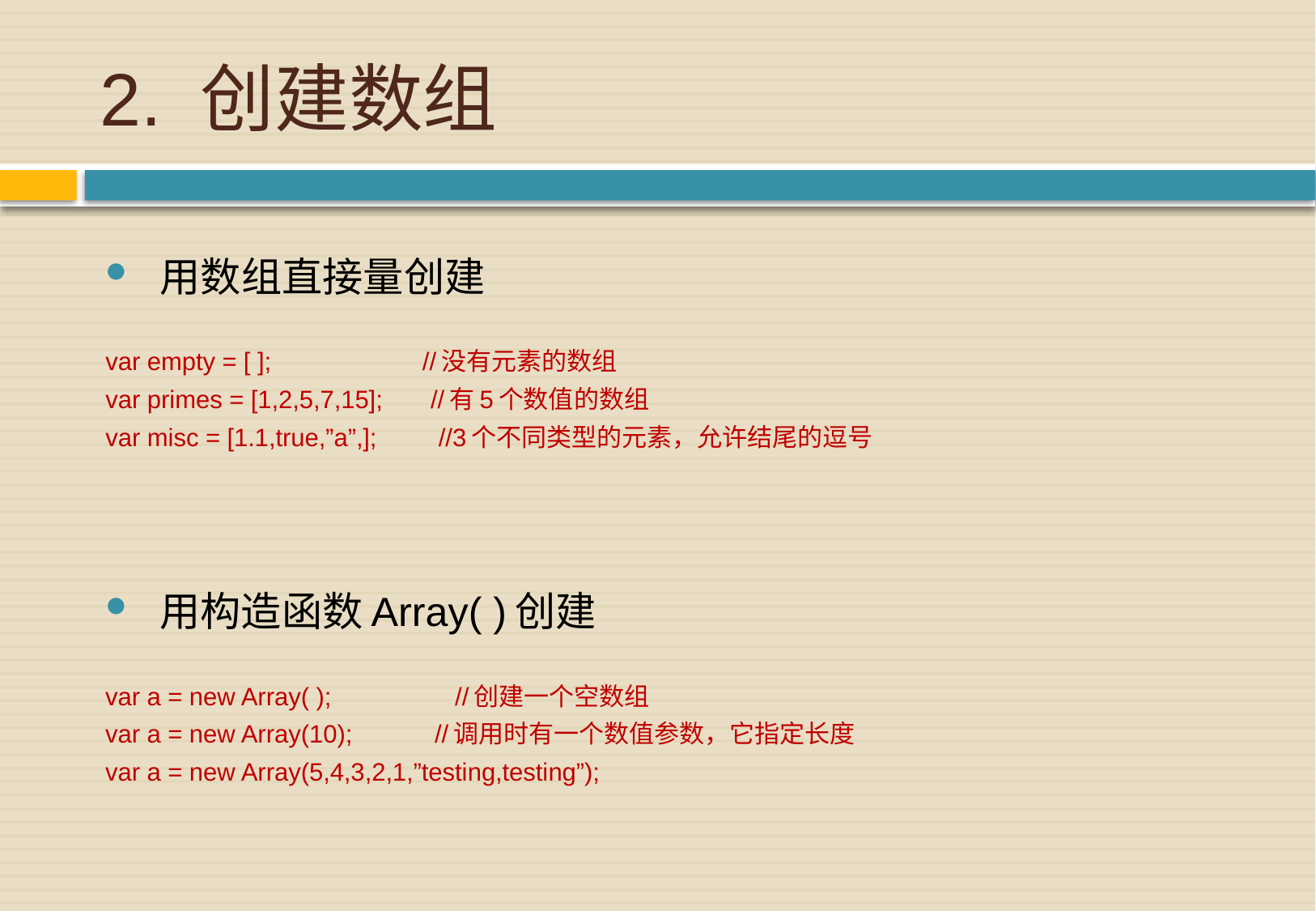

# 2. 创建数组
用数组直接量创建

var empty = [ ];                      //没有元素的数组
var primes = [1,2,5,7,15];       //有5个数值的数组
var misc = [1.1,true,”a”,];         //3个不同类型的元素，允许结尾的逗号
用构造函数Array( )创建

var a = new Array( );                  //创建一个空数组
var a = new Array(10);            //调用时有一个数值参数，它指定长度
var a = new Array(5,4,3,2,1,”testing,testing”);